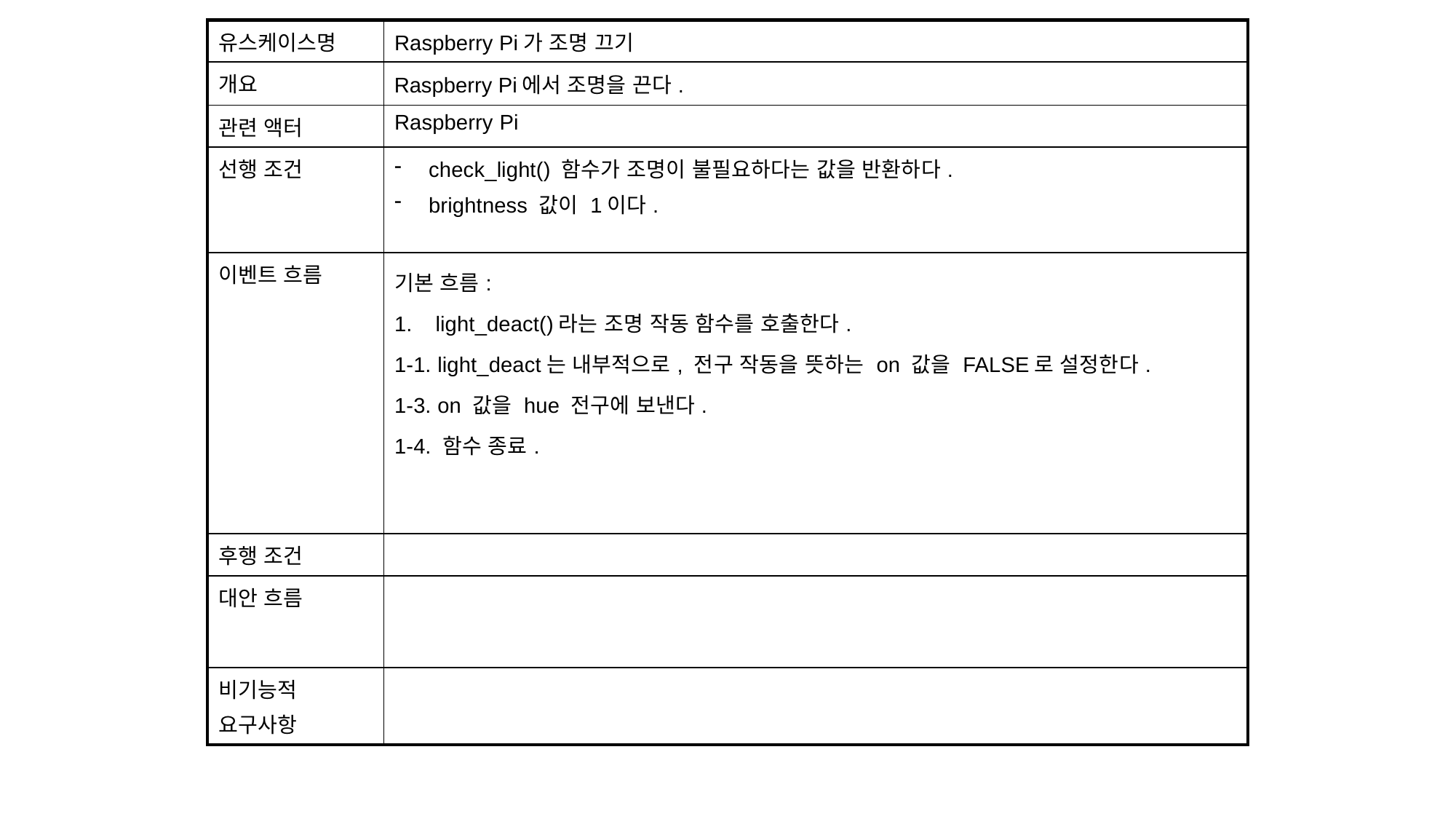

| 유스케이스명 | Raspberry Pi가 조명 끄기 |
| --- | --- |
| 개요 | Raspberry Pi에서 조명을 끈다. |
| 관련 액터 | Raspberry Pi |
| 선행 조건 | check\_light() 함수가 조명이 불필요하다는 값을 반환하다. brightness 값이 1이다. |
| 이벤트 흐름 | 기본 흐름: light\_deact()라는 조명 작동 함수를 호출한다. 1-1. light\_deact는 내부적으로, 전구 작동을 뜻하는 on 값을 FALSE로 설정한다. 1-3. on 값을 hue 전구에 보낸다. 1-4. 함수 종료. |
| 후행 조건 |  |
| 대안 흐름 |  |
| 비기능적 요구사항 |  |